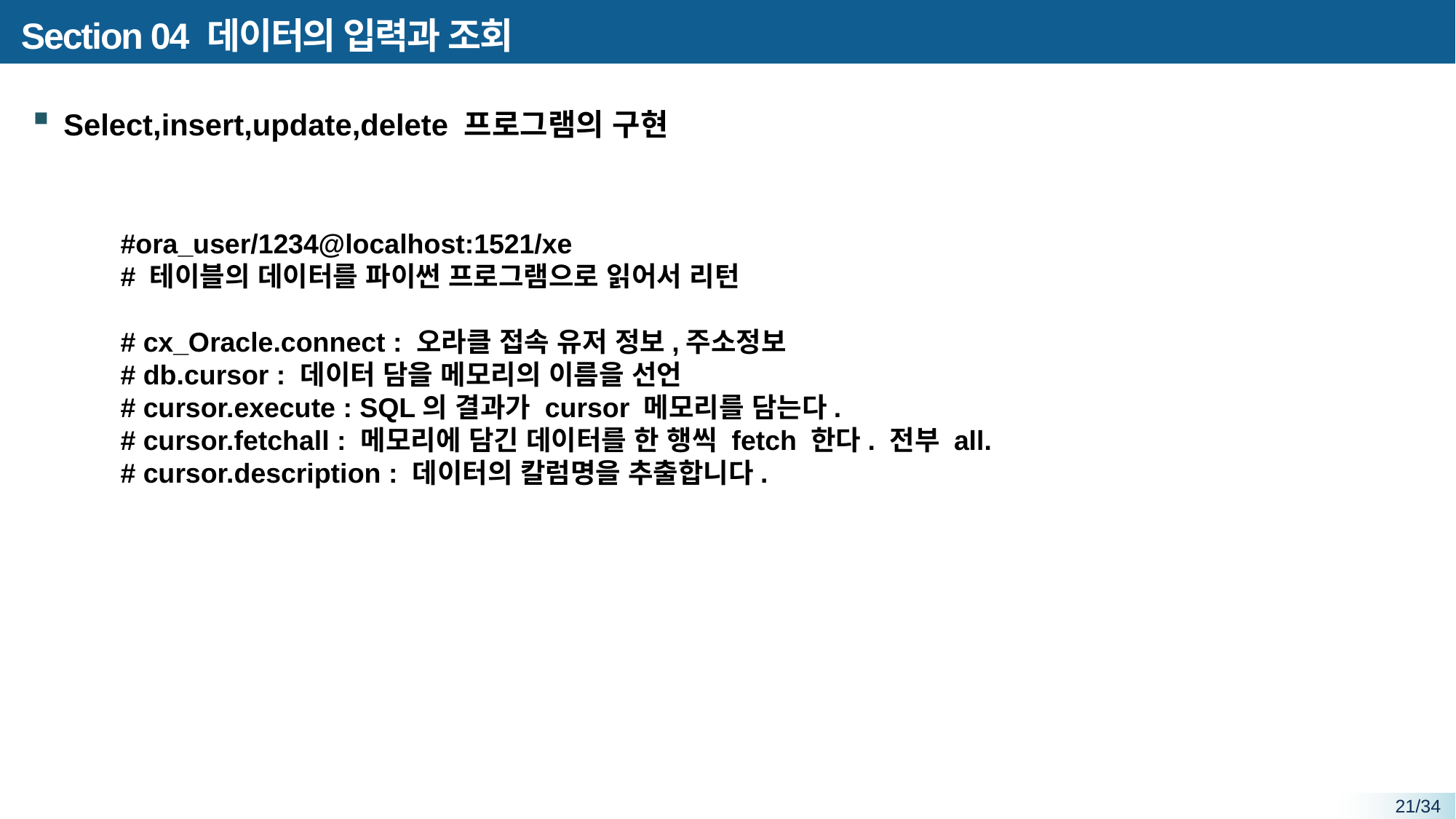

# Section 04 데이터의 입력과 조회
Select,insert,update,delete 프로그램의 구현
#ora_user/1234@localhost:1521/xe
# 테이블의 데이터를 파이썬 프로그램으로 읽어서 리턴

# cx_Oracle.connect : 오라클 접속 유저 정보,주소정보
# db.cursor : 데이터 담을 메모리의 이름을 선언
# cursor.execute : SQL의 결과가 cursor 메모리를 담는다.
# cursor.fetchall : 메모리에 담긴 데이터를 한 행씩 fetch 한다. 전부 all.
# cursor.description : 데이터의 칼럼명을 추출합니다.